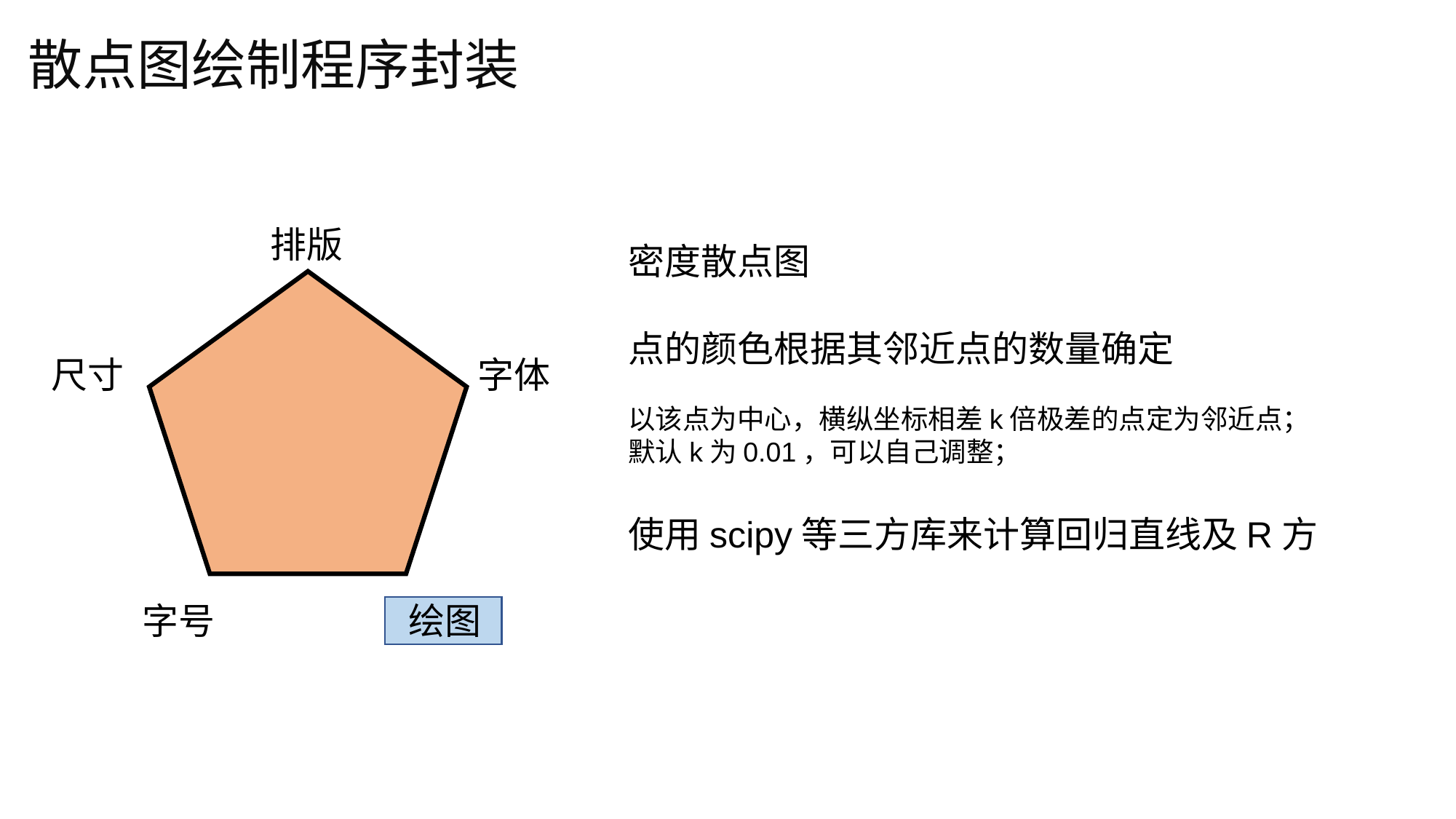

散点图绘制程序封装

排版
密度散点图

点的颜色根据其邻近点的数量确定

以该点为中心，横纵坐标相差k倍极差的点定为邻近点；
默认k为0.01，可以自己调整；

使用scipy等三方库来计算回归直线及R方

字体
尺寸
绘图
字号